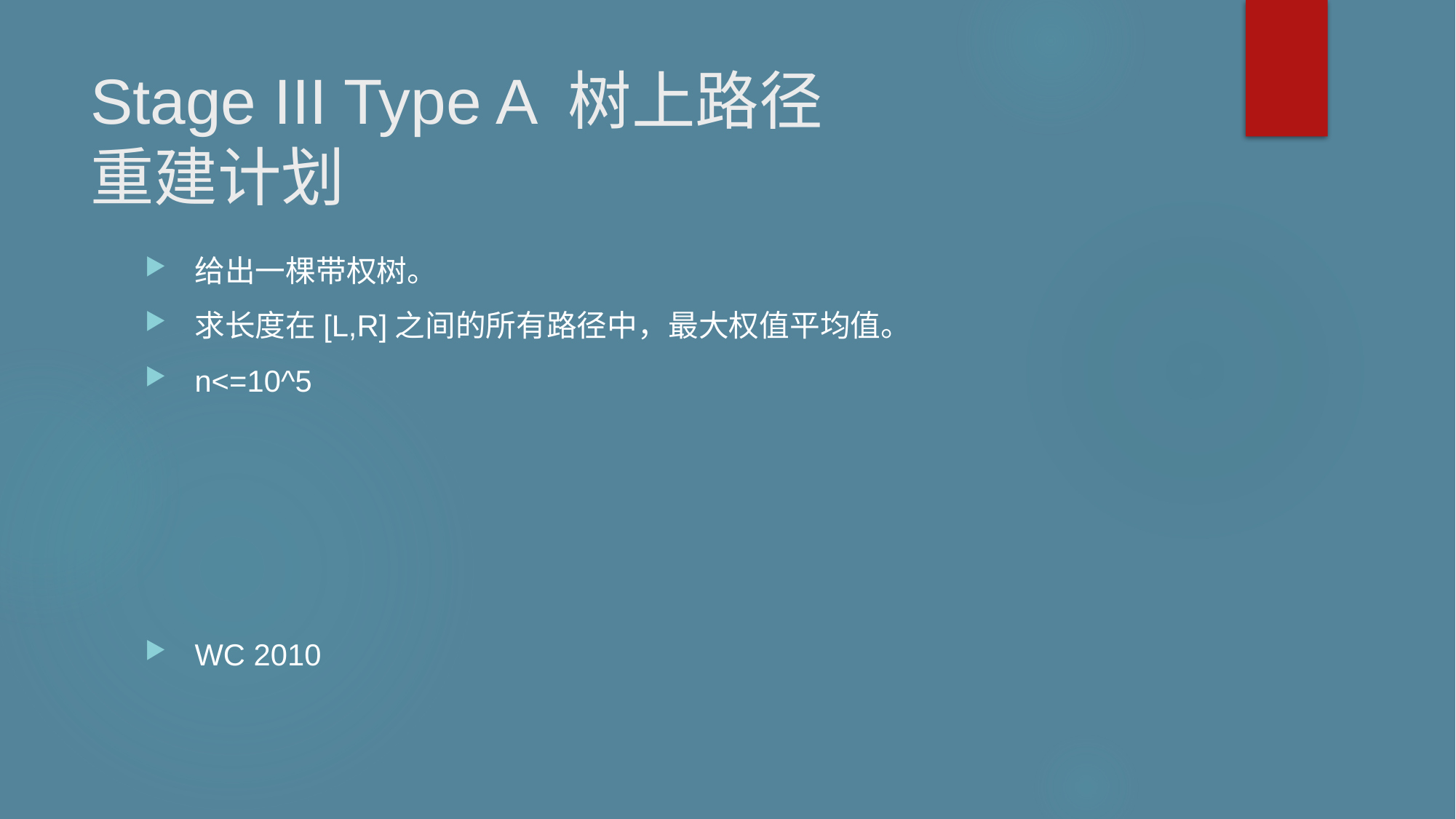

# Stage III Type A 树上路径 重建计划
给出一棵带权树。
求长度在[L,R]之间的所有路径中，最大权值平均值。
n<=10^5

WC 2010